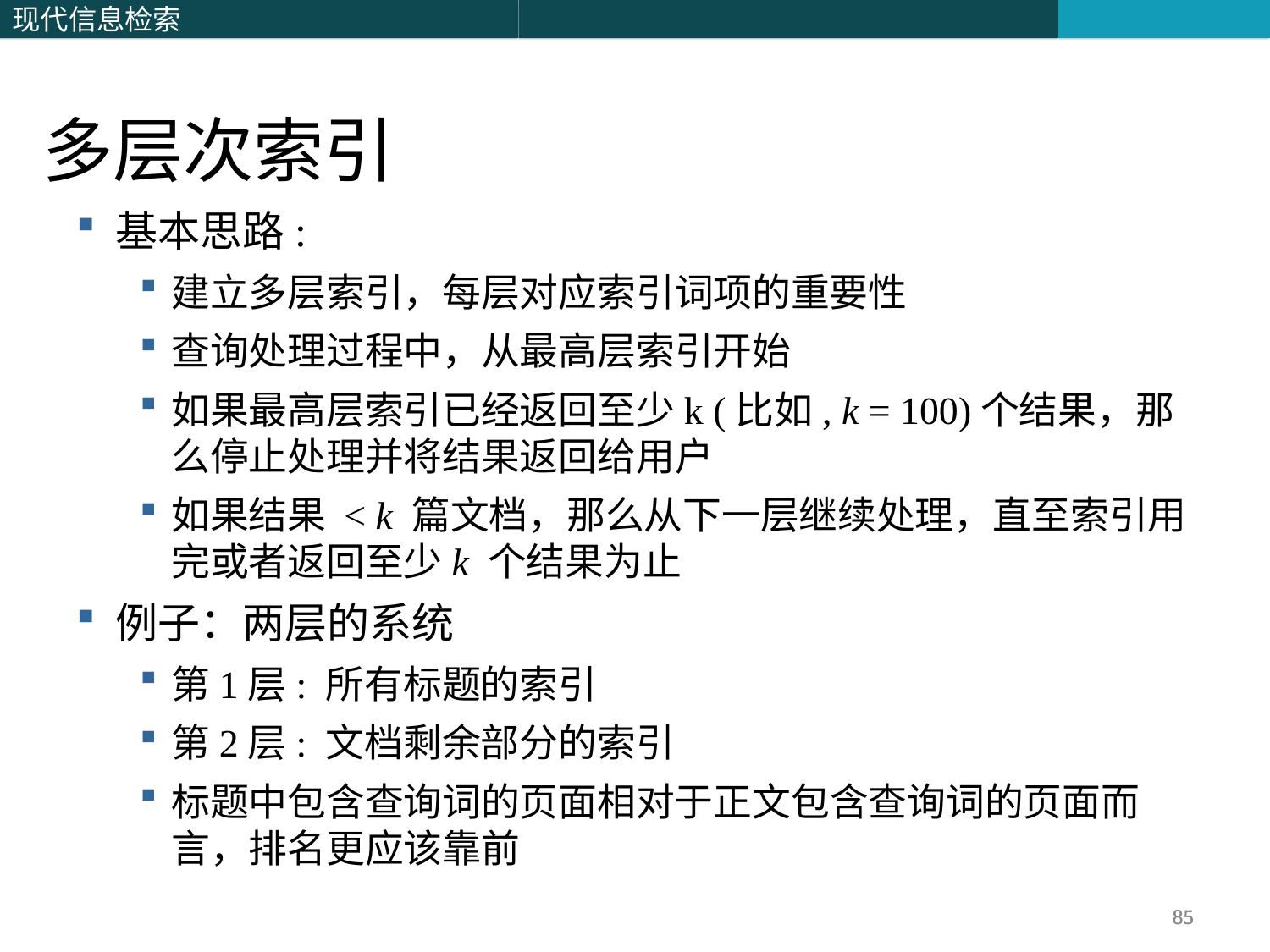

多层次索引
基本思路:
建立多层索引，每层对应索引词项的重要性
查询处理过程中，从最高层索引开始
如果最高层索引已经返回至少k (比如, k = 100)个结果，那么停止处理并将结果返回给用户
如果结果 < k 篇文档，那么从下一层继续处理，直至索引用完或者返回至少k 个结果为止
例子：两层的系统
第1层: 所有标题的索引
第2层: 文档剩余部分的索引
标题中包含查询词的页面相对于正文包含查询词的页面而言，排名更应该靠前

85
85